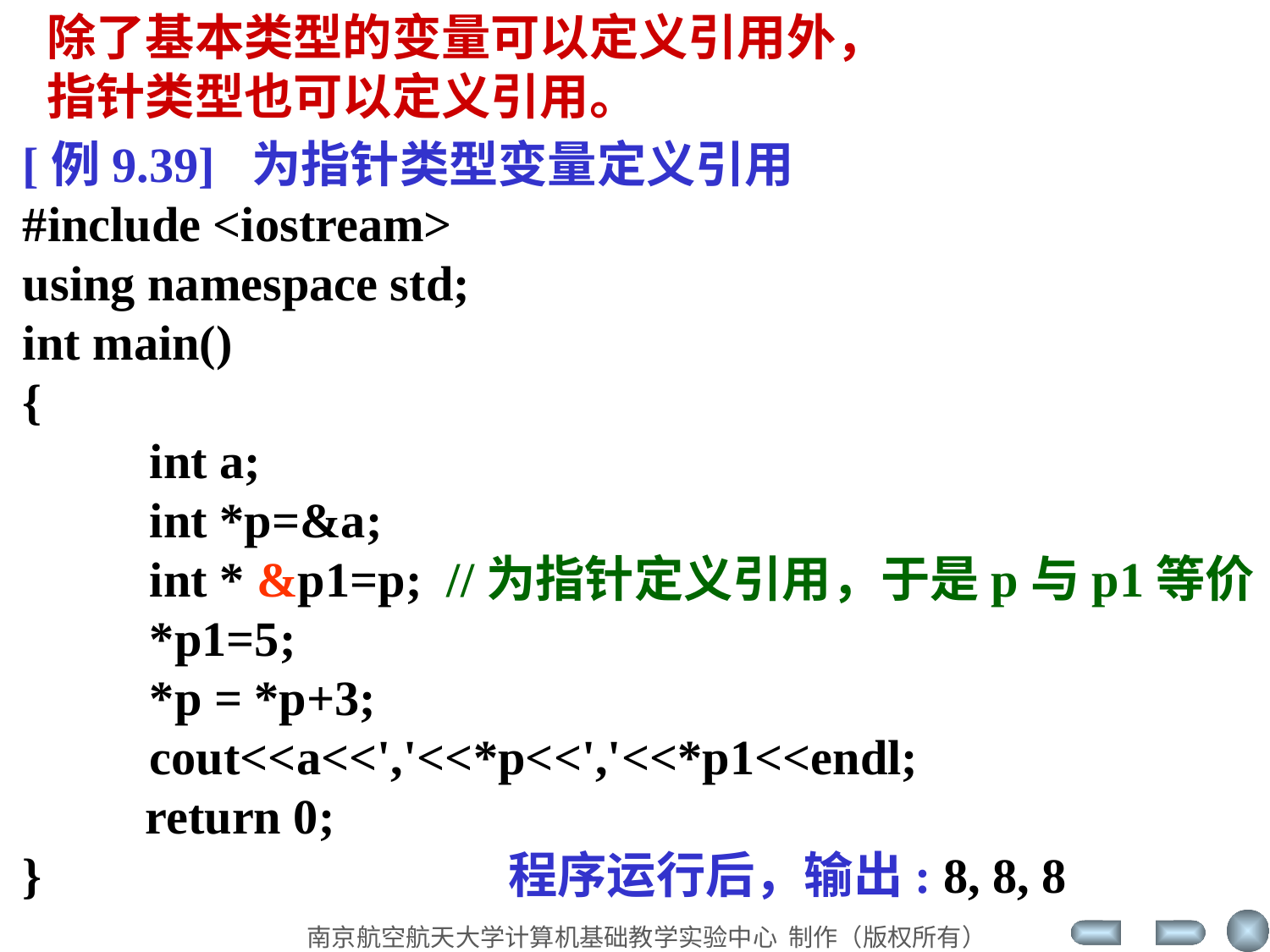

除了基本类型的变量可以定义引用外，
指针类型也可以定义引用。
[例9.39]  为指针类型变量定义引用
#include <iostream>
using namespace std;
int main()
{
	int a;
	int *p=&a;
	int * &p1=p;  //为指针定义引用，于是p与p1等价
	*p1=5;
	*p = *p+3;
	cout<<a<<','<<*p<<','<<*p1<<endl;
          return 0;
}                                     程序运行后，输出: 8, 8, 8